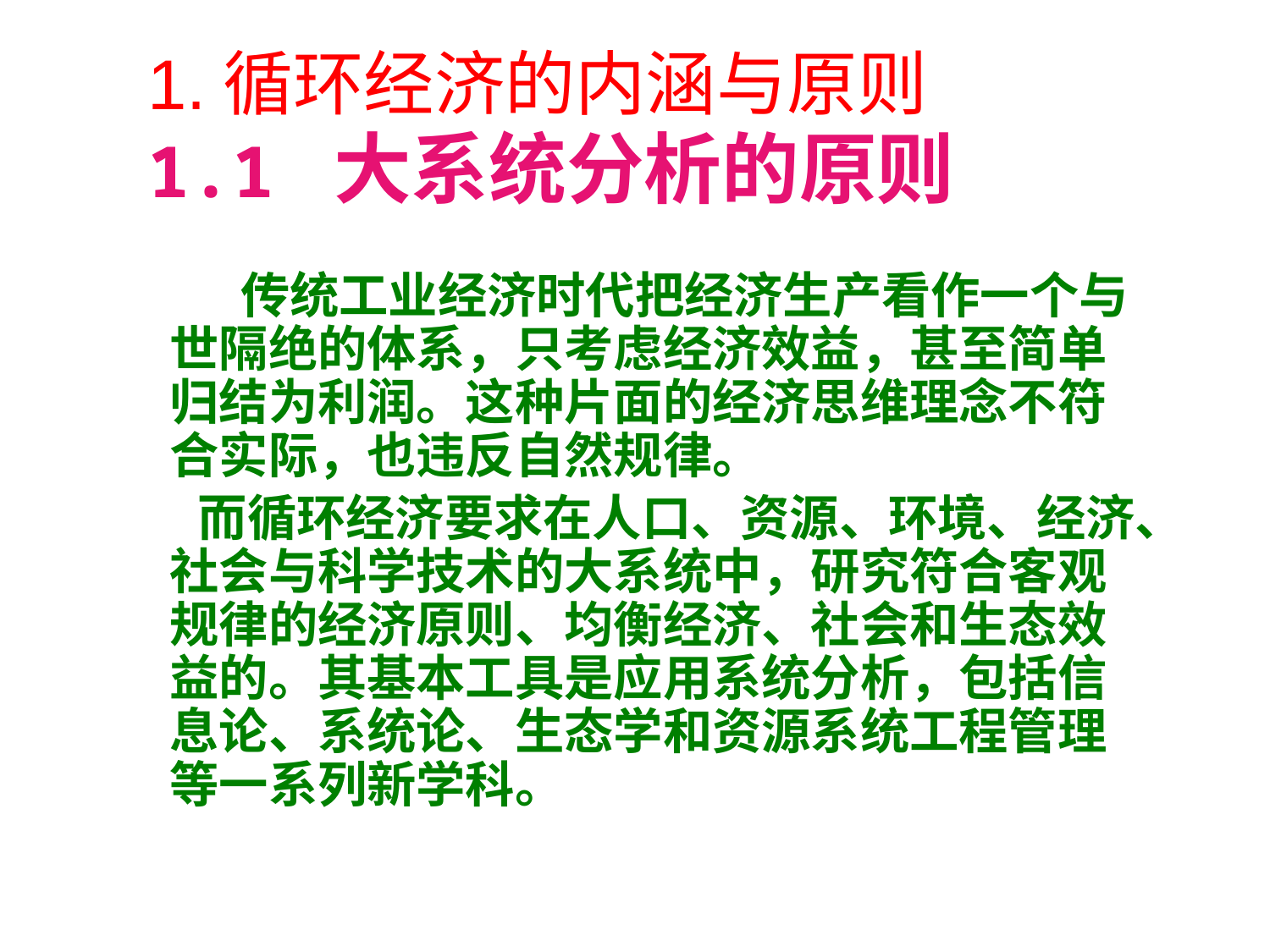

1.循环经济的内涵与原则
# 1.1 大系统分析的原则
           传统工业经济时代把经济生产看作一个与世隔绝的体系，只考虑经济效益，甚至简单归结为利润。这种片面的经济思维理念不符合实际，也违反自然规律。
       而循环经济要求在人口、资源、环境、经济、社会与科学技术的大系统中，研究符合客观规律的经济原则、均衡经济、社会和生态效益的。其基本工具是应用系统分析，包括信息论、系统论、生态学和资源系统工程管理等一系列新学科。